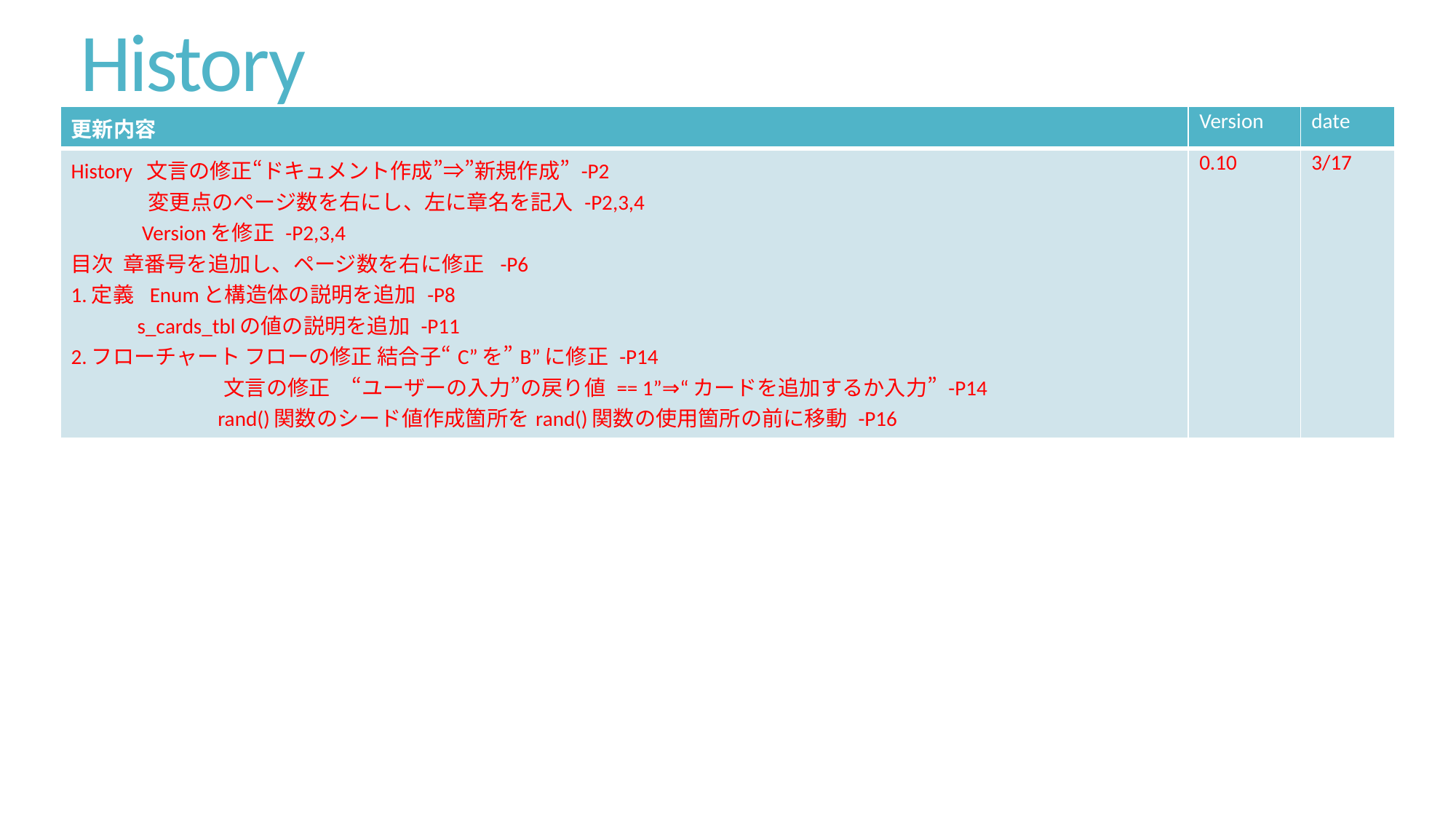

History
| 更新内容 | Version | date |
| --- | --- | --- |
| History 文言の修正“ドキュメント作成”⇒”新規作成” -P2 変更点のページ数を右にし、左に章名を記入 -P2,3,4 Versionを修正 -P2,3,4 目次 章番号を追加し、ページ数を右に修正 -P6 1.定義 Enumと構造体の説明を追加 -P8 s\_cards\_tblの値の説明を追加 -P11 2.フローチャート フローの修正 結合子“C”を”B”に修正 -P14 文言の修正　“ユーザーの入力”の戻り値 == 1”⇒“カードを追加するか入力” -P14 rand()関数のシード値作成箇所をrand()関数の使用箇所の前に移動 -P16 | 0.10 | 3/17 |